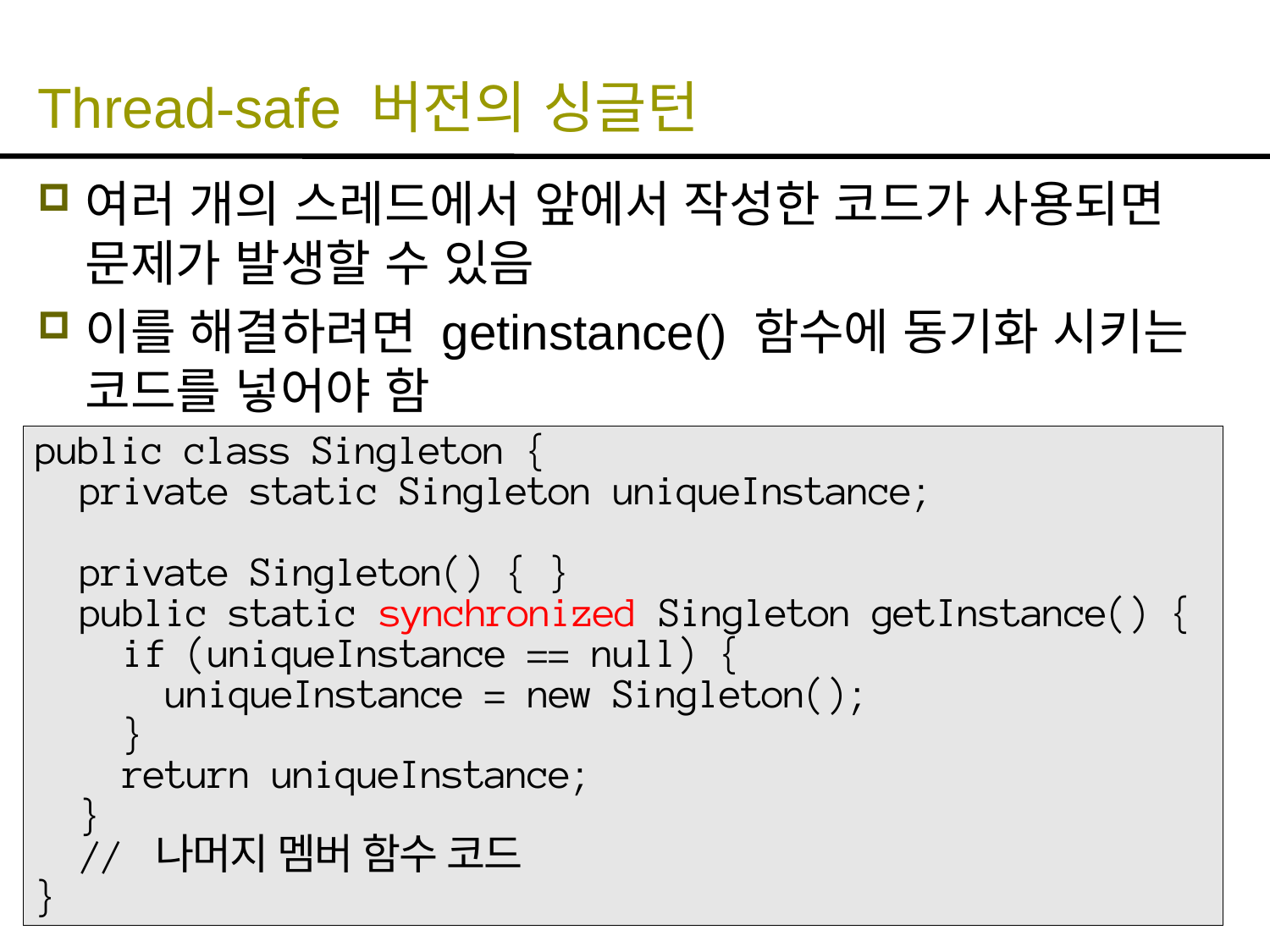

# Thread-safe 버전의 싱글턴
여러 개의 스레드에서 앞에서 작성한 코드가 사용되면 문제가 발생할 수 있음
이를 해결하려면 getinstance() 함수에 동기화 시키는 코드를 넣어야 함
public class Singleton {
  private static Singleton uniqueInstance;

  private Singleton() { }
  public static synchronized Singleton getInstance() {
    if (uniqueInstance == null) {
      uniqueInstance = new Singleton();
    }
    return uniqueInstance;
  }
  // 나머지 멤버 함수 코드
}